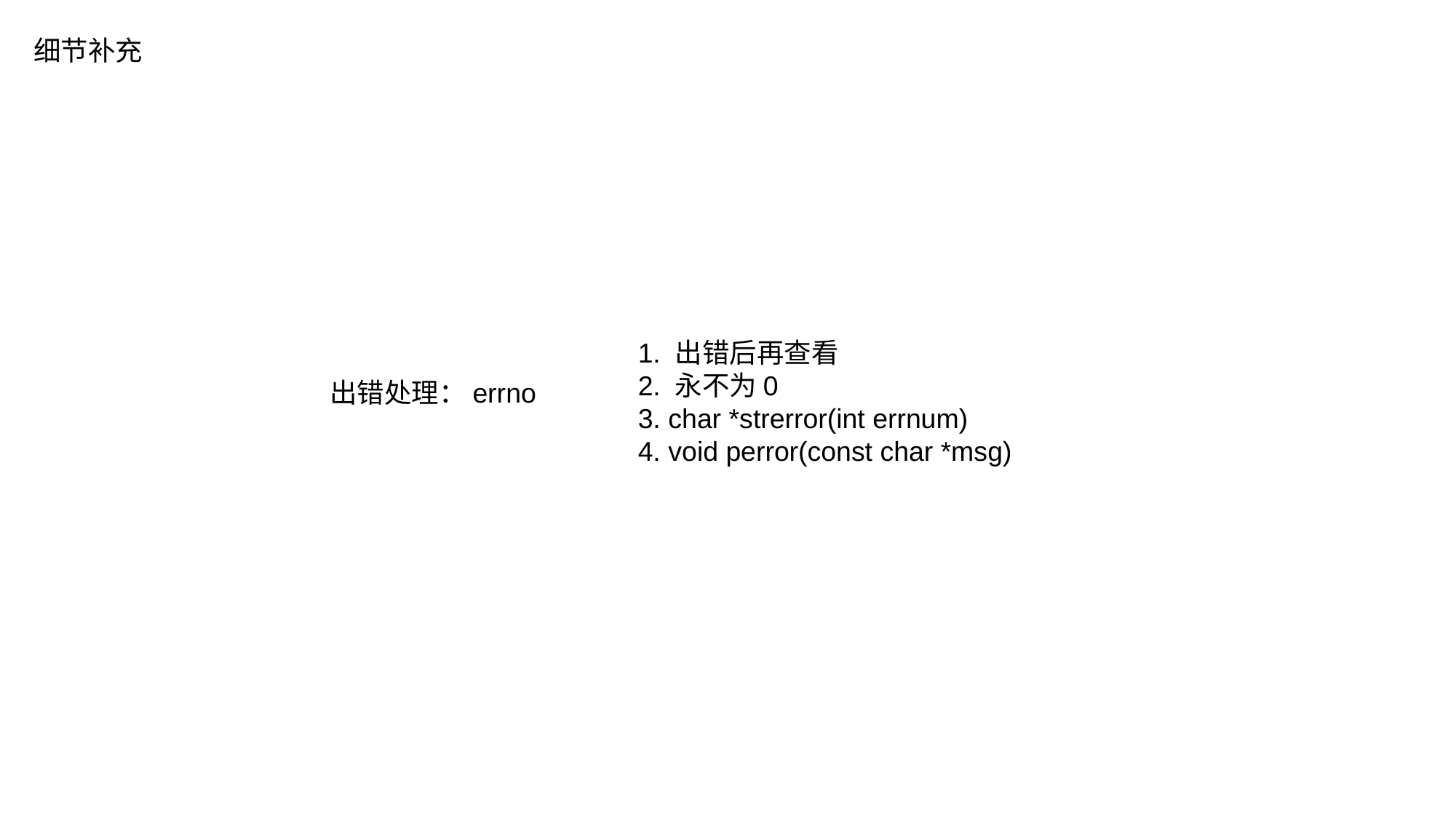

细节补充
1. 出错后再查看
2. 永不为0
3. char *strerror(int errnum)
4. void perror(const char *msg)
出错处理：errno